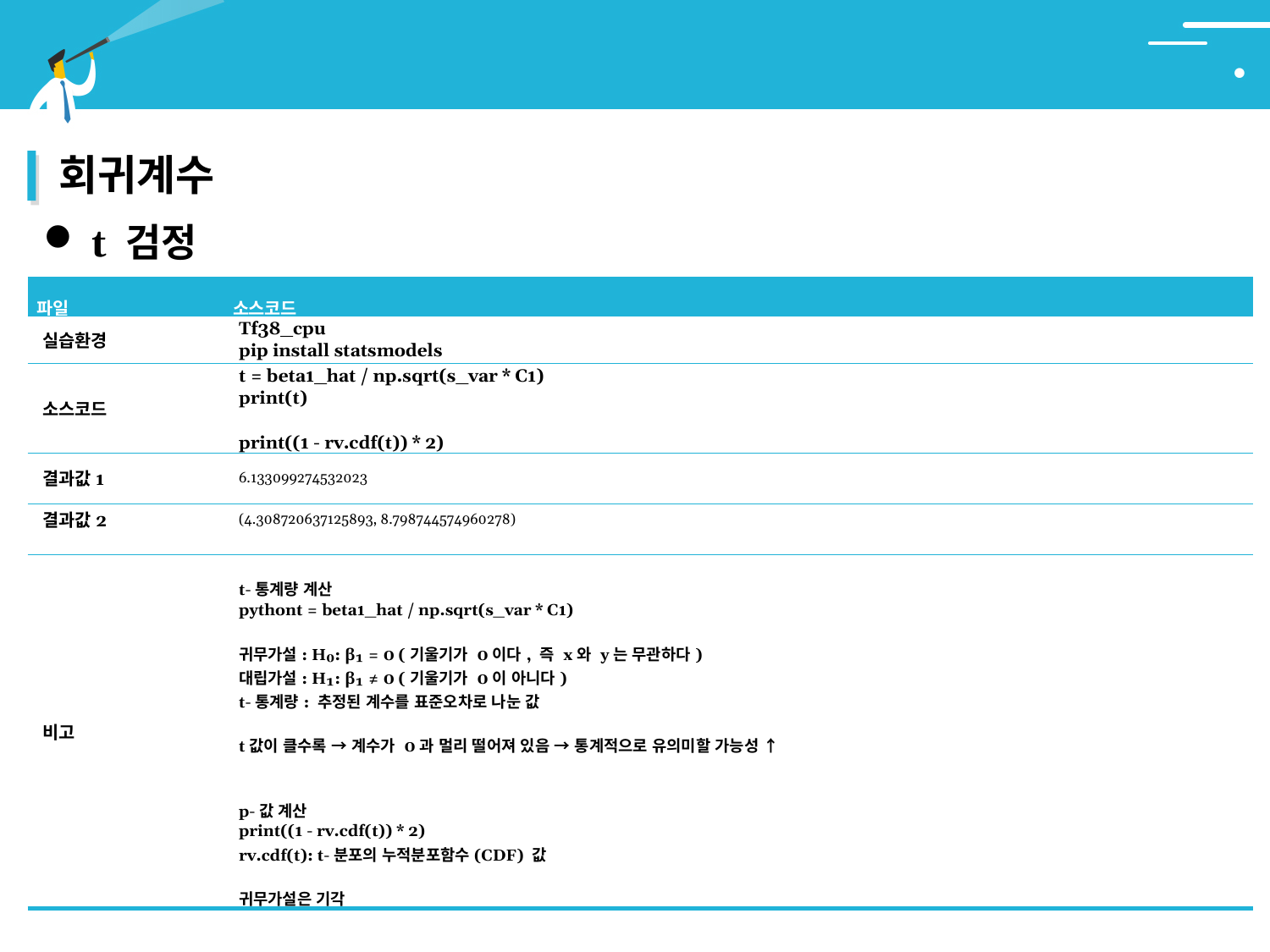

# 3. 최적 회귀
회귀계수

t 검정
| 파일 | 소스코드 |
| --- | --- |
| 실습환경 | Tf38\_cpu pip install statsmodels |
| 소스코드 | t = beta1\_hat / np.sqrt(s\_var \* C1) print(t) print((1 - rv.cdf(t)) \* 2) |
| 결과값1 | 6.133099274532023 |
| 결과값2 | (4.308720637125893, 8.798744574960278) |
| 비고 | t-통계량 계산 pythont = beta1\_hat / np.sqrt(s\_var \* C1) 귀무가설: H₀: β₁ = 0 (기울기가 0이다, 즉 x와 y는 무관하다) 대립가설: H₁: β₁ ≠ 0 (기울기가 0이 아니다) t-통계량: 추정된 계수를 표준오차로 나눈 값 t값이 클수록 → 계수가 0과 멀리 떨어져 있음 → 통계적으로 유의미할 가능성 ↑ p-값 계산 print((1 - rv.cdf(t)) \* 2) rv.cdf(t): t-분포의 누적분포함수(CDF) 값 귀무가설은 기각 |